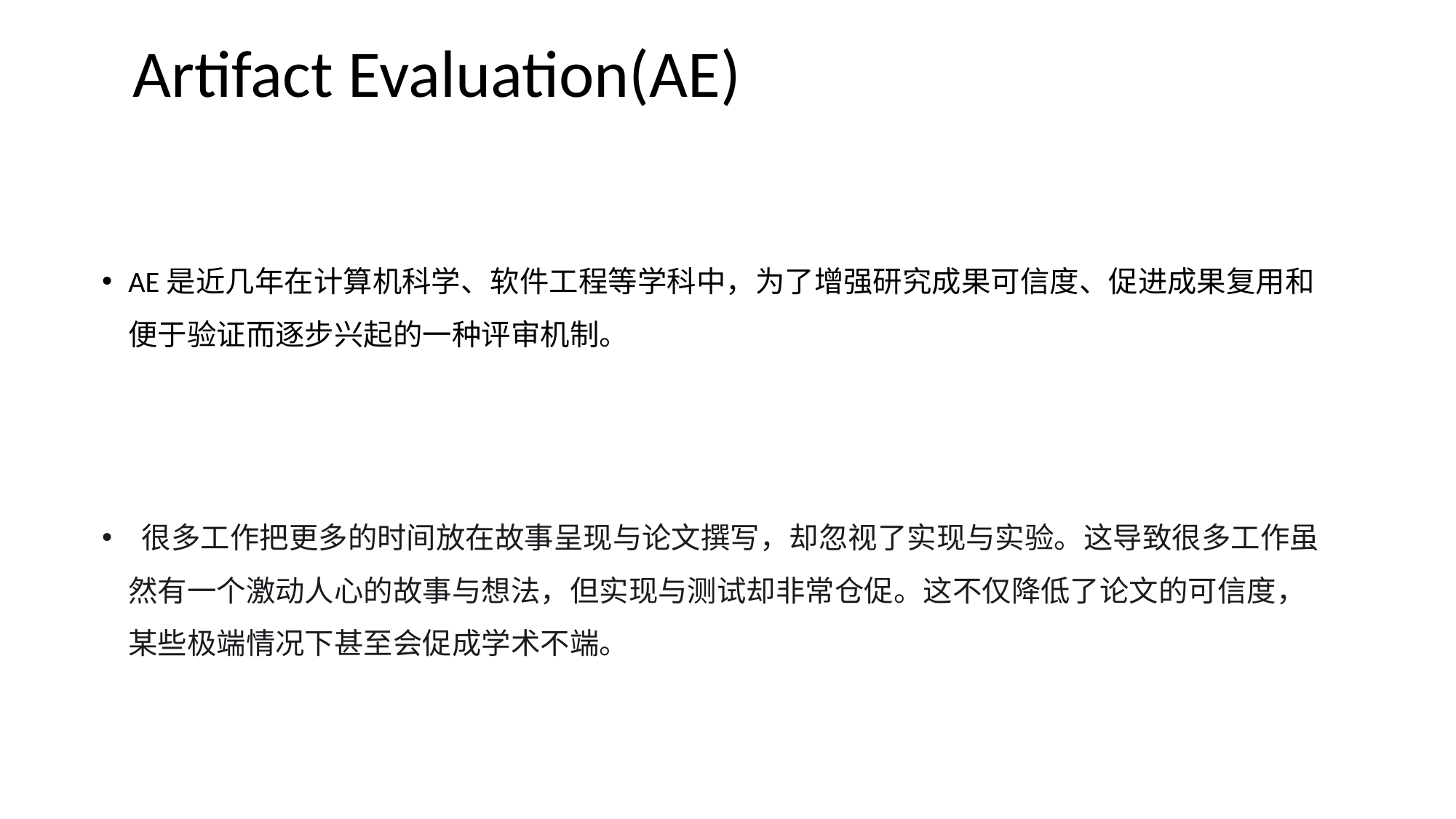

# Artifact Evaluation(AE)
AE是近几年在计算机科学、软件工程等学科中，为了增强研究成果可信度、促进成果复用和便于验证而逐步兴起的一种评审机制。

 很多工作把更多的时间放在故事呈现与论文撰写，却忽视了实现与实验。这导致很多工作虽然有一个激动人心的故事与想法，但实现与测试却非常仓促。这不仅降低了论文的可信度，某些极端情况下甚至会促成学术不端。